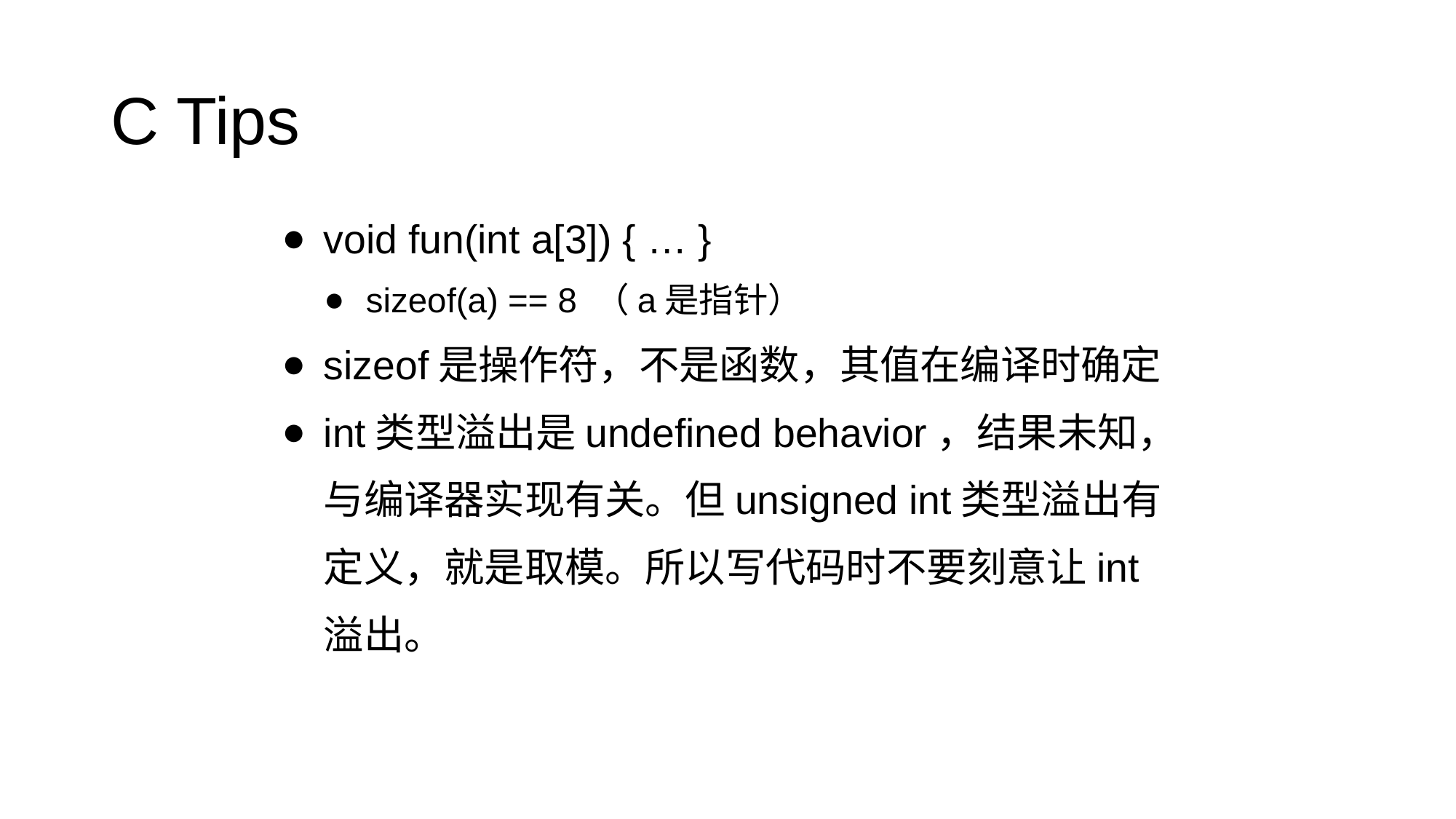

# C Tips
void fun(int a[3]) { … }
sizeof(a) == 8 （a是指针）
sizeof是操作符，不是函数，其值在编译时确定
int类型溢出是undefined behavior，结果未知，与编译器实现有关。但unsigned int类型溢出有定义，就是取模。所以写代码时不要刻意让int溢出。

3